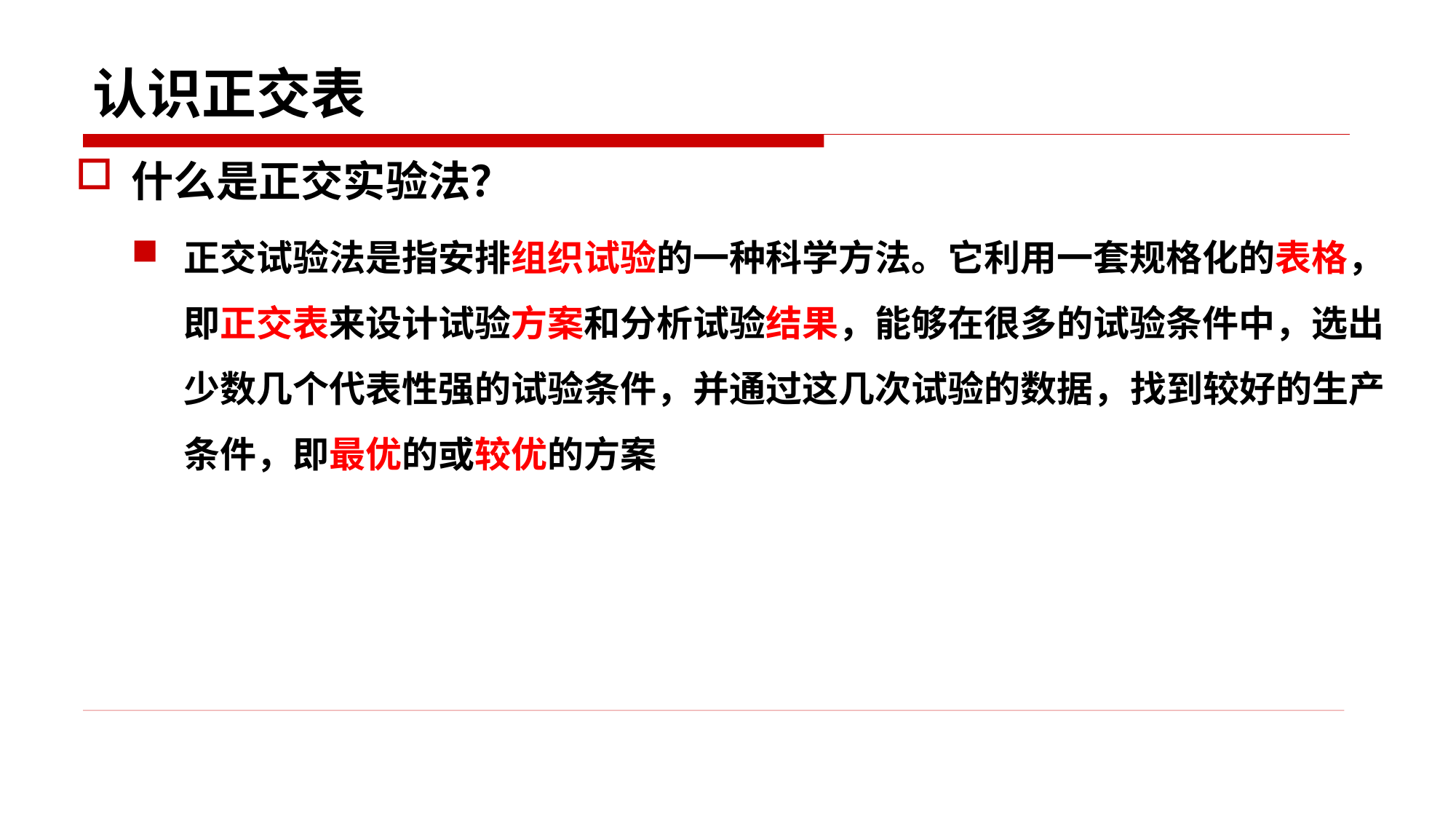

# 认识正交表
什么是正交实验法？
正交试验法是指安排组织试验的一种科学方法。它利用一套规格化的表格，即正交表来设计试验方案和分析试验结果，能够在很多的试验条件中，选出少数几个代表性强的试验条件，并通过这几次试验的数据，找到较好的生产条件，即最优的或较优的方案